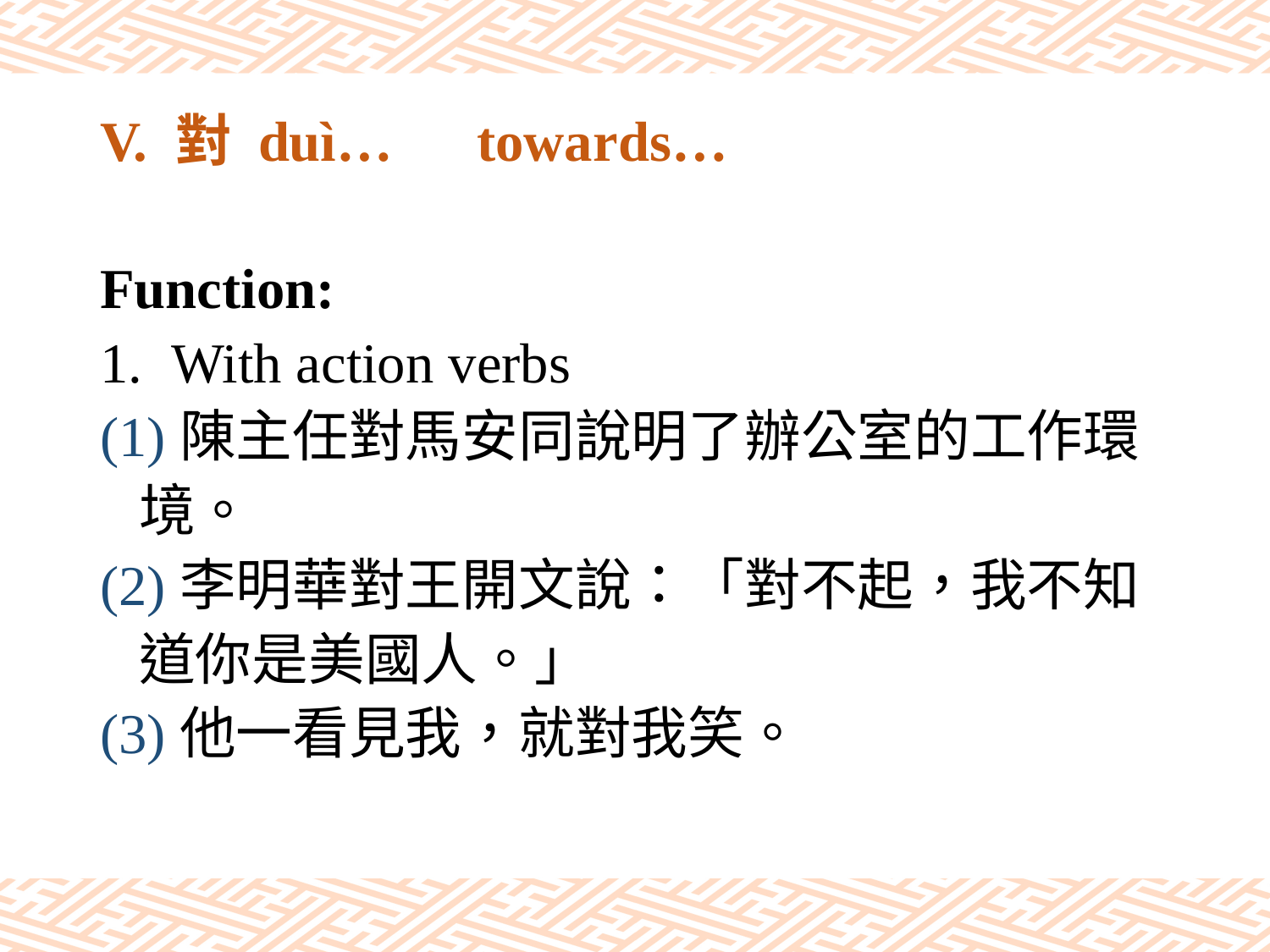

# V. 對 duì…　towards…
Function:
With action verbs
(1)陳主任對馬安同說明了辦公室的工作環
  境。
(2)李明華對王開文說：「對不起，我不知
  道你是美國人。」
(3)他一看見我，就對我笑。